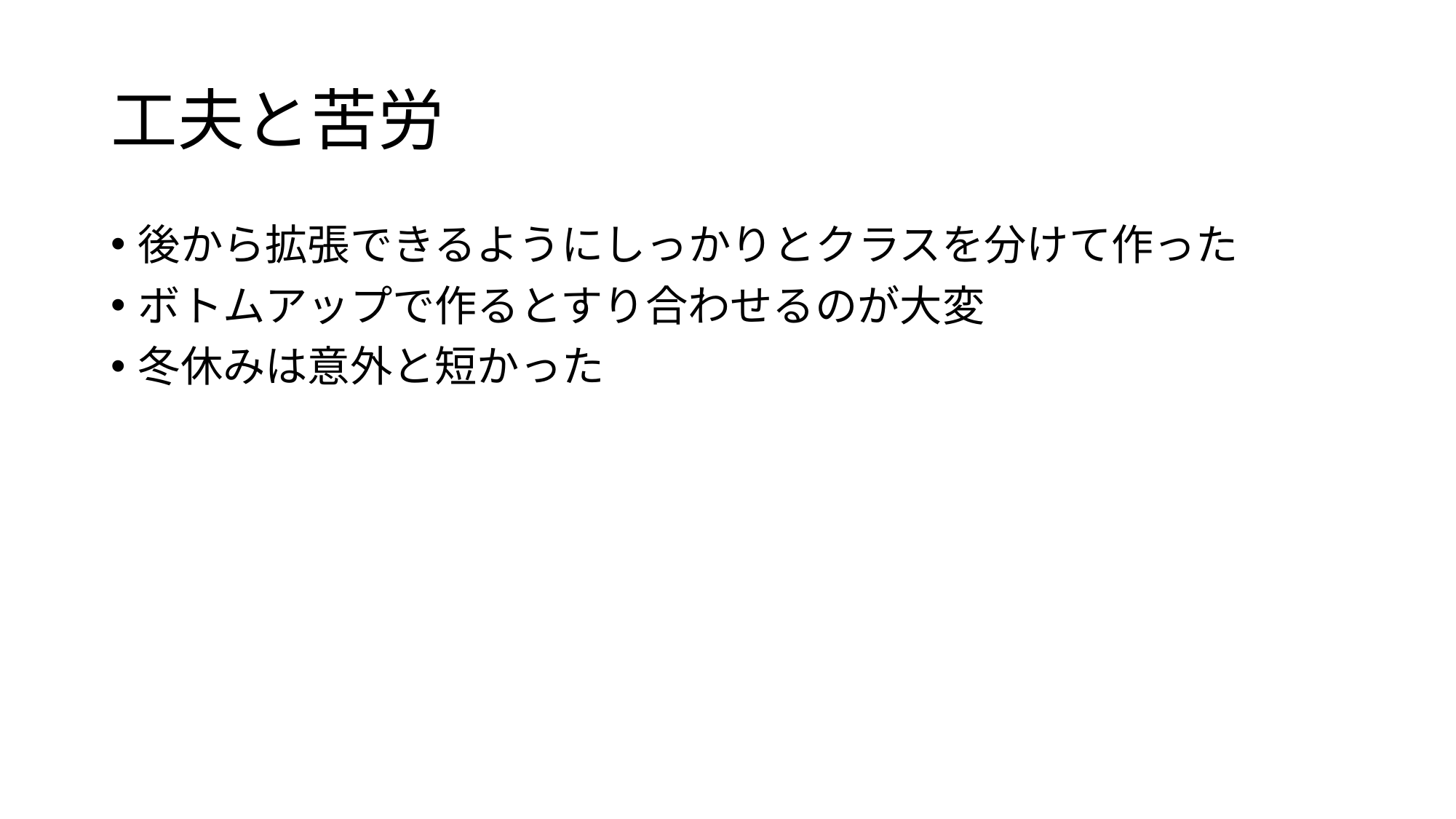

# 工夫と苦労
後から拡張できるようにしっかりとクラスを分けて作った
ボトムアップで作るとすり合わせるのが大変
冬休みは意外と短かった